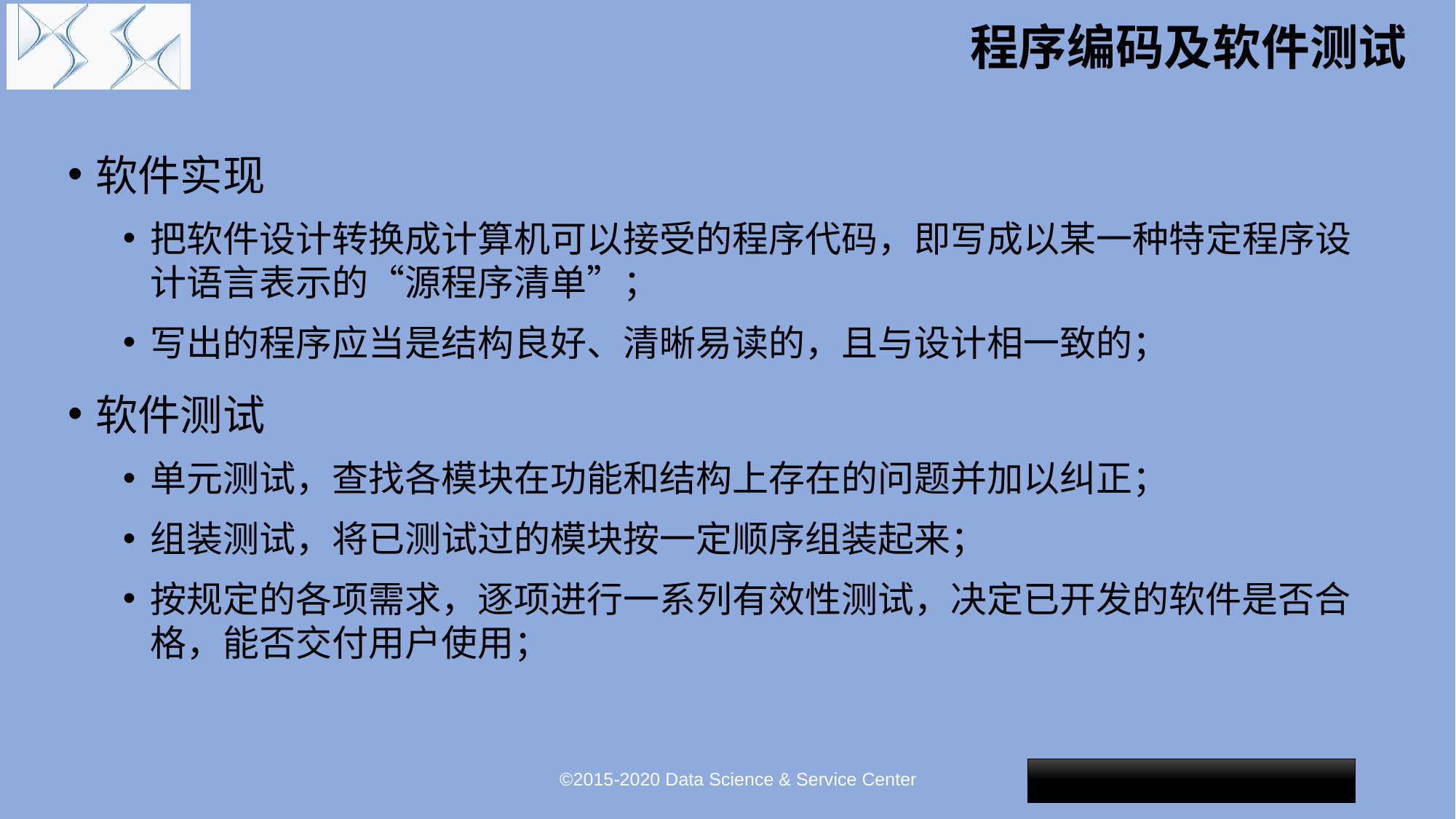

# 程序编码及软件测试
软件实现
把软件设计转换成计算机可以接受的程序代码，即写成以某一种特定程序设计语言表示的“源程序清单”；
写出的程序应当是结构良好、清晰易读的，且与设计相一致的；
软件测试
单元测试，查找各模块在功能和结构上存在的问题并加以纠正；
组装测试，将已测试过的模块按一定顺序组装起来；
按规定的各项需求，逐项进行一系列有效性测试，决定已开发的软件是否合格，能否交付用户使用；

©2015-2020 Data Science & Service Center
8